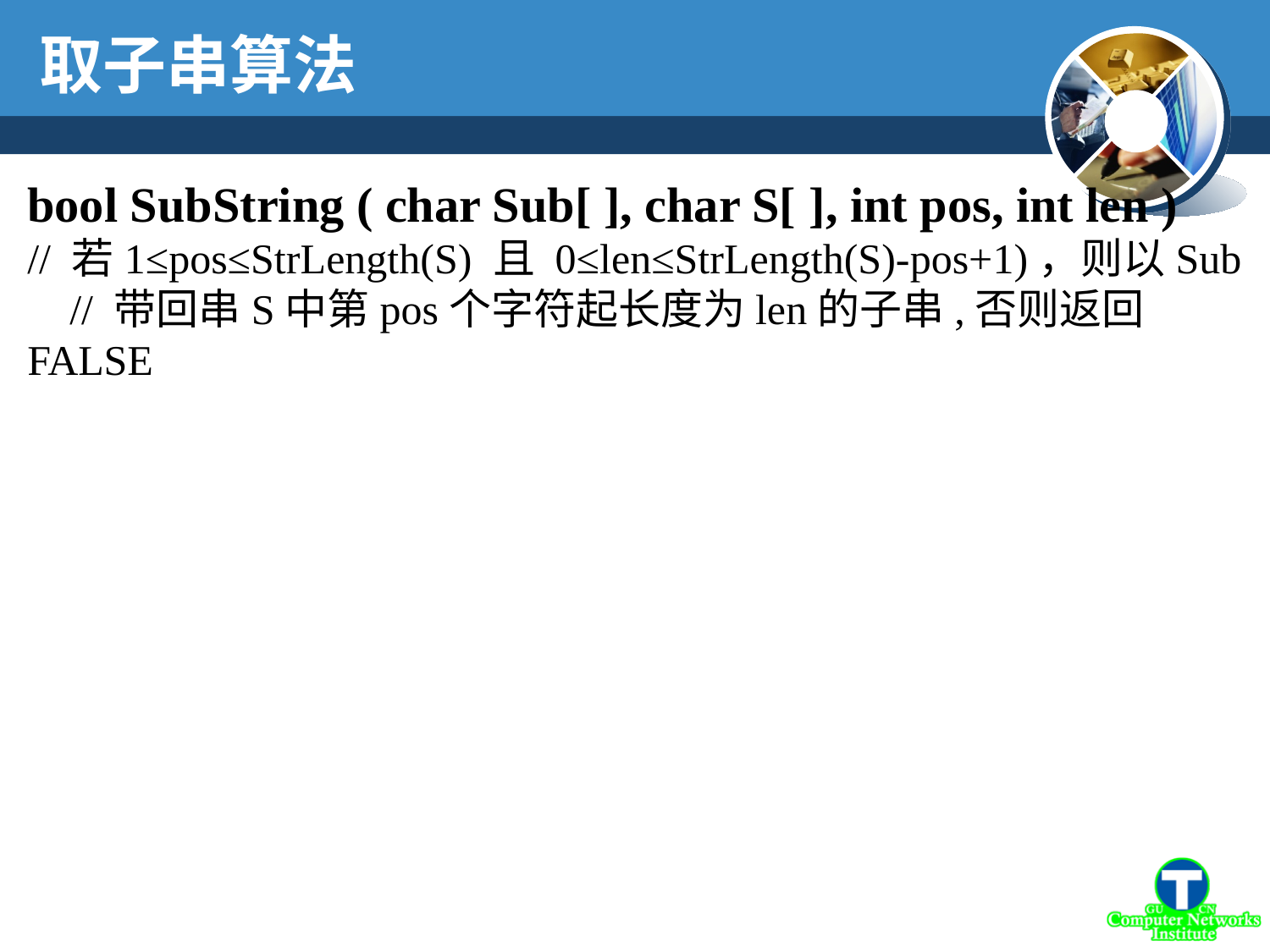

取子串算法
bool SubString ( char Sub[ ], char S[ ], int pos, int len )
// 若1≤pos≤StrLength(S) 且 0≤len≤StrLength(S)-pos+1)，则以Sub       // 带回串S中第pos个字符起长度为len的子串,否则返回FALSE